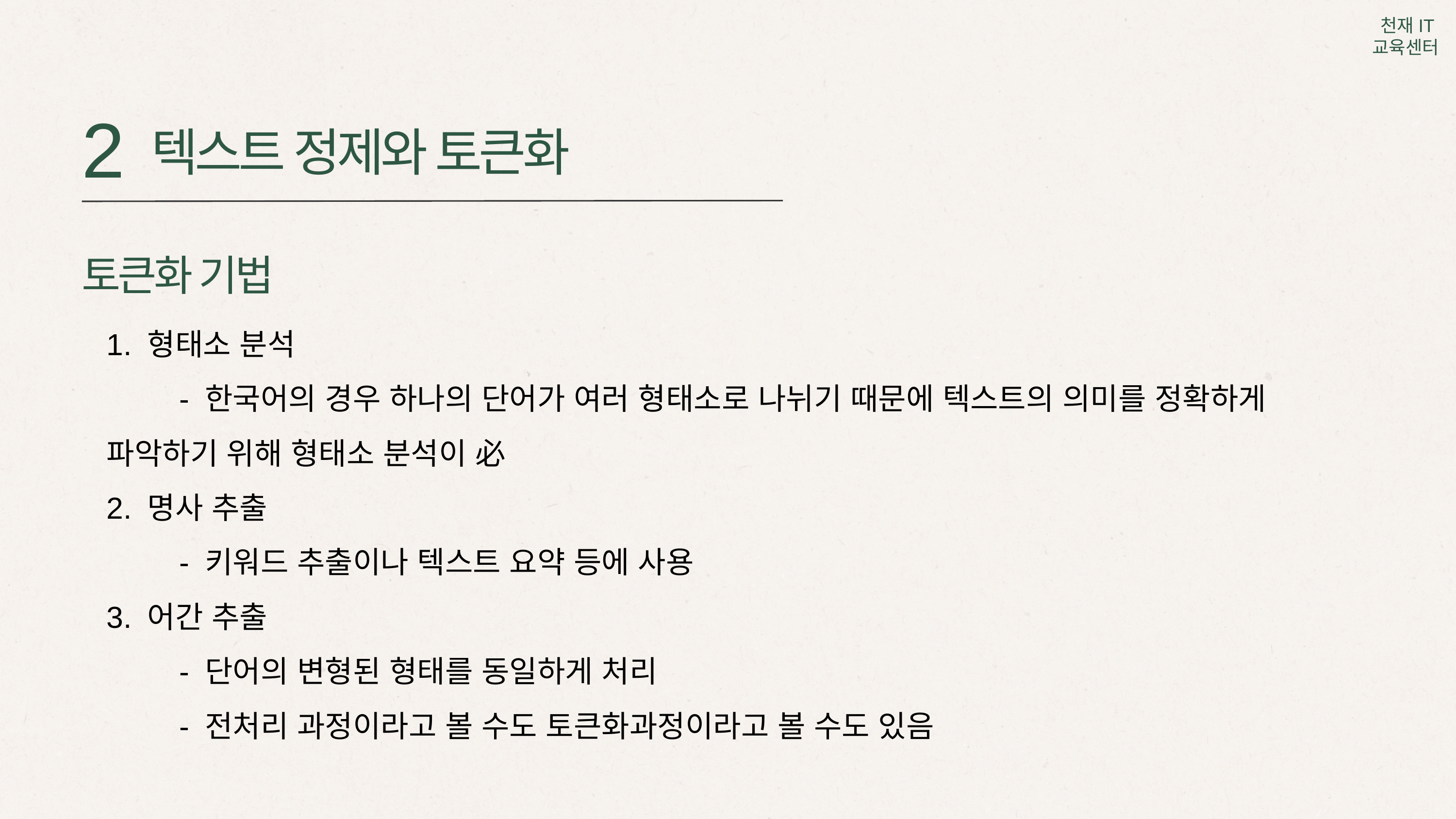

2
텍스트 정제와 토큰화

토큰화 기법
형태소 분석
	- 한국어의 경우 하나의 단어가 여러 형태소로 나뉘기 때문에 텍스트의 의미를 정확하게 	파악하기 위해 형태소 분석이 必
2. 명사 추출
	- 키워드 추출이나 텍스트 요약 등에 사용
3. 어간 추출
	- 단어의 변형된 형태를 동일하게 처리
	- 전처리 과정이라고 볼 수도 토큰화과정이라고 볼 수도 있음